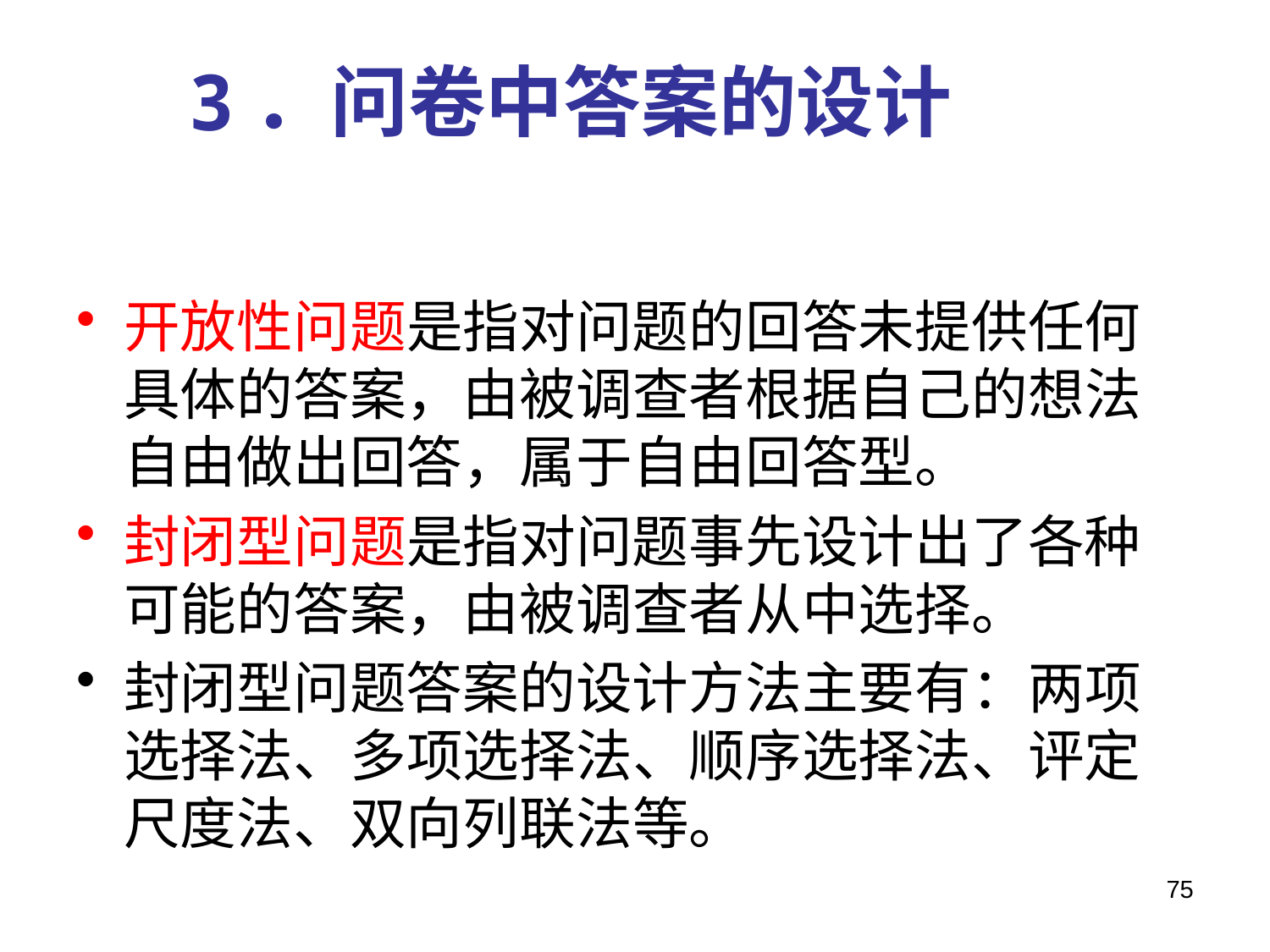

# 3．问卷中答案的设计
开放性问题是指对问题的回答未提供任何具体的答案，由被调查者根据自己的想法自由做出回答，属于自由回答型。
封闭型问题是指对问题事先设计出了各种可能的答案，由被调查者从中选择。
封闭型问题答案的设计方法主要有：两项选择法、多项选择法、顺序选择法、评定尺度法、双向列联法等。
75